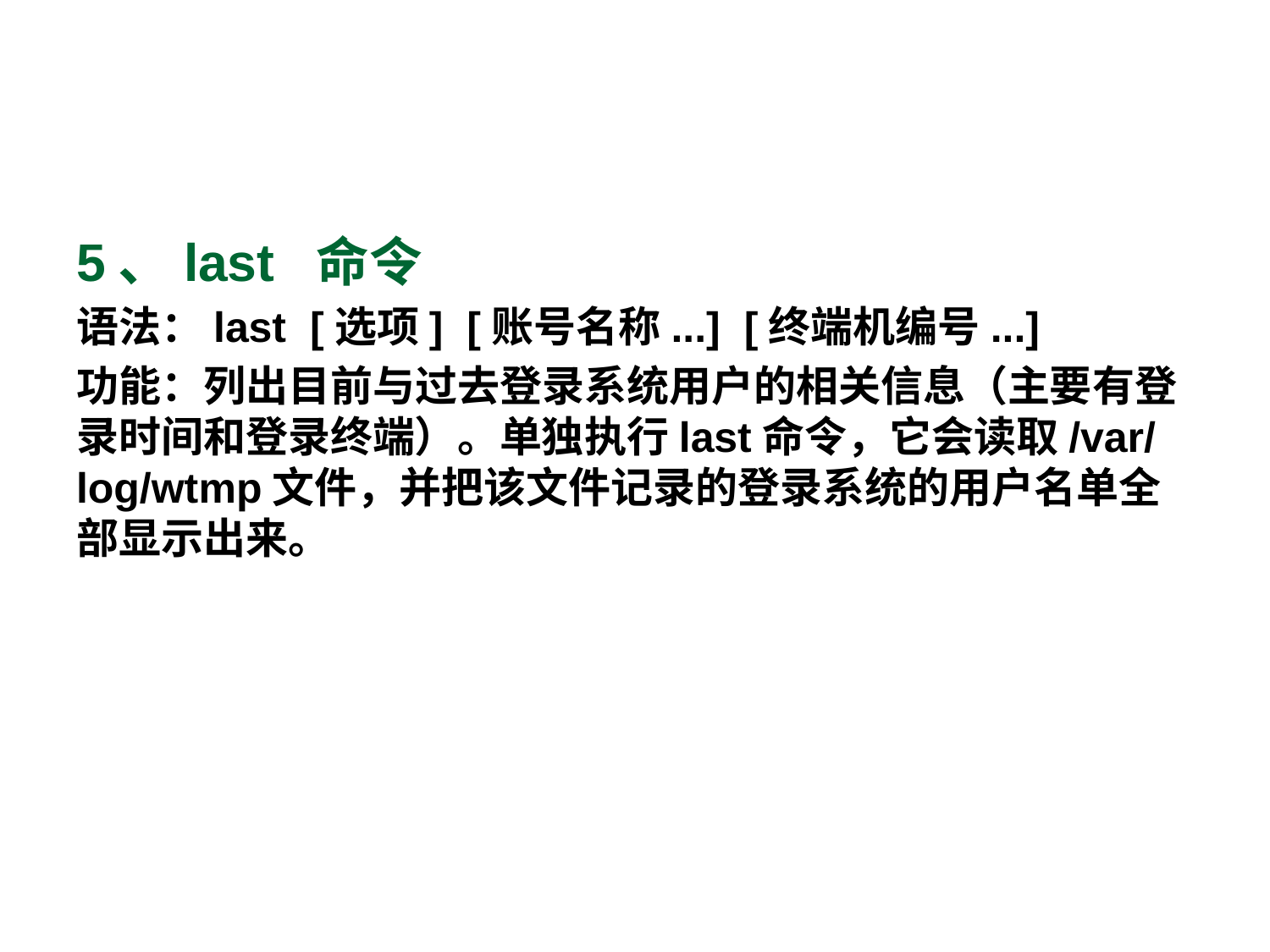

5、last  命令
语法：last  [选项]  [账号名称...]  [终端机编号...]
功能：列出目前与过去登录系统用户的相关信息（主要有登录时间和登录终端）。单独执行last命令，它会读取/var/log/wtmp文件，并把该文件记录的登录系统的用户名单全部显示出来。